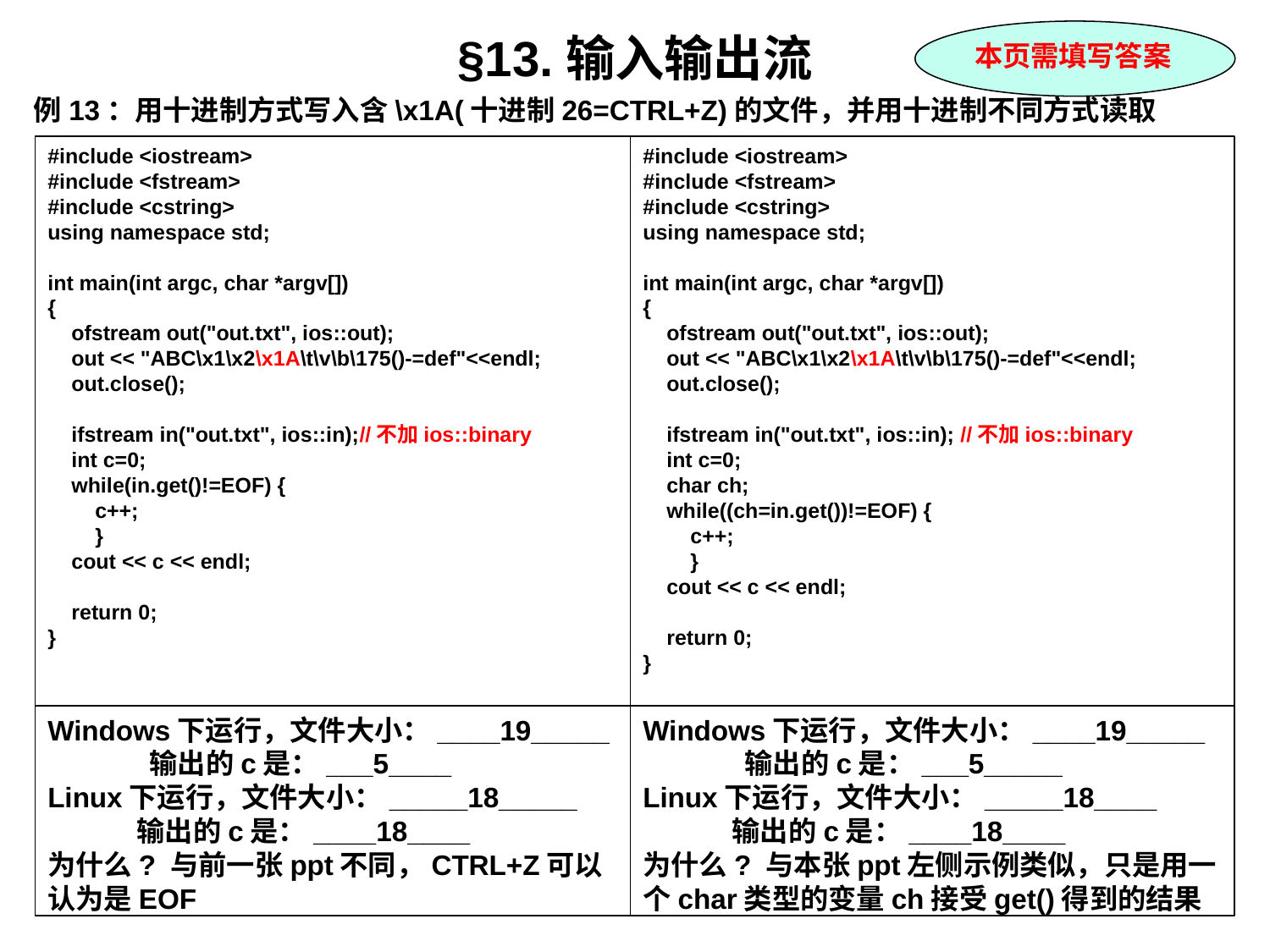

§13.输入输出流
例13：用十进制方式写入含\x1A(十进制26=CTRL+Z)的文件，并用十进制不同方式读取
本页需填写答案
#include <iostream>
#include <fstream>
#include <cstring>
using namespace std;

int main(int argc, char *argv[])
{
    ofstream out("out.txt", ios::out);
    out << "ABC\x1\x2\x1A\t\v\b\175()-=def"<<endl;
    out.close();

    ifstream in("out.txt", ios::in);//不加ios::binary
    int c=0;
    while(in.get()!=EOF) {
        c++;
        }
    cout << c << endl;

    return 0;
}
#include <iostream>
#include <fstream>
#include <cstring>
using namespace std;

int main(int argc, char *argv[])
{
    ofstream out("out.txt", ios::out);
    out << "ABC\x1\x2\x1A\t\v\b\175()-=def"<<endl;
    out.close();

    ifstream in("out.txt", ios::in); //不加ios::binary
    int c=0;
    char ch;
    while((ch=in.get())!=EOF) {
        c++;
        }
    cout << c << endl;

    return 0;
}
Windows下运行，文件大小：____19_____
               输出的c是：___5____
Linux下运行，文件大小：_____18_____
             输出的c是：____18____
为什么? 与前一张ppt不同，CTRL+Z可以认为是EOF
Windows下运行，文件大小：____19_____
               输出的c是：___5_____
Linux下运行，文件大小：_____18____
             输出的c是：____18____
为什么? 与本张ppt左侧示例类似，只是用一个char类型的变量ch接受get()得到的结果